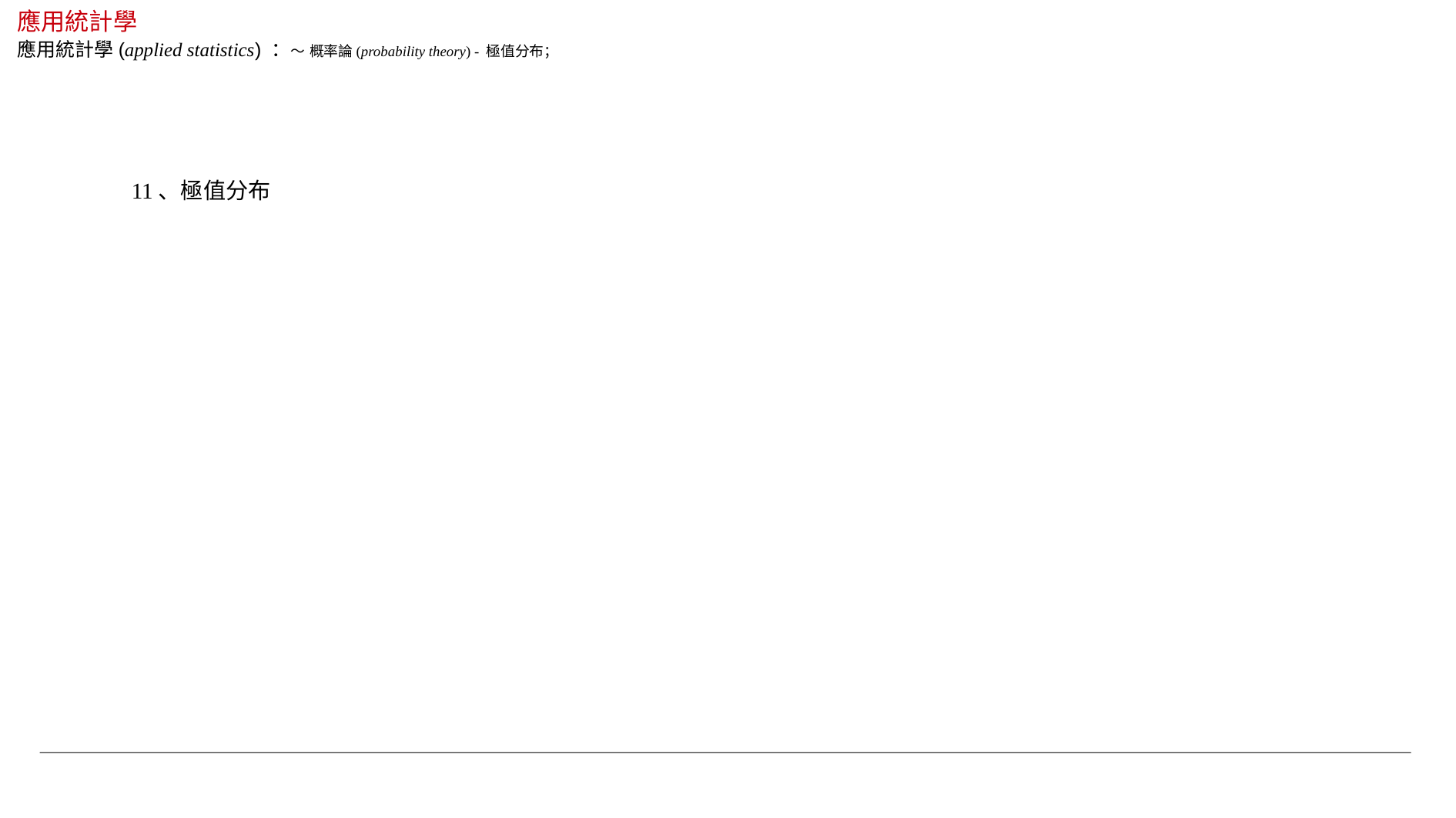

應用統計學
應用統計學(applied statistics) ：～ 概率論(probability theory) - 極值分布；
11、極值分布